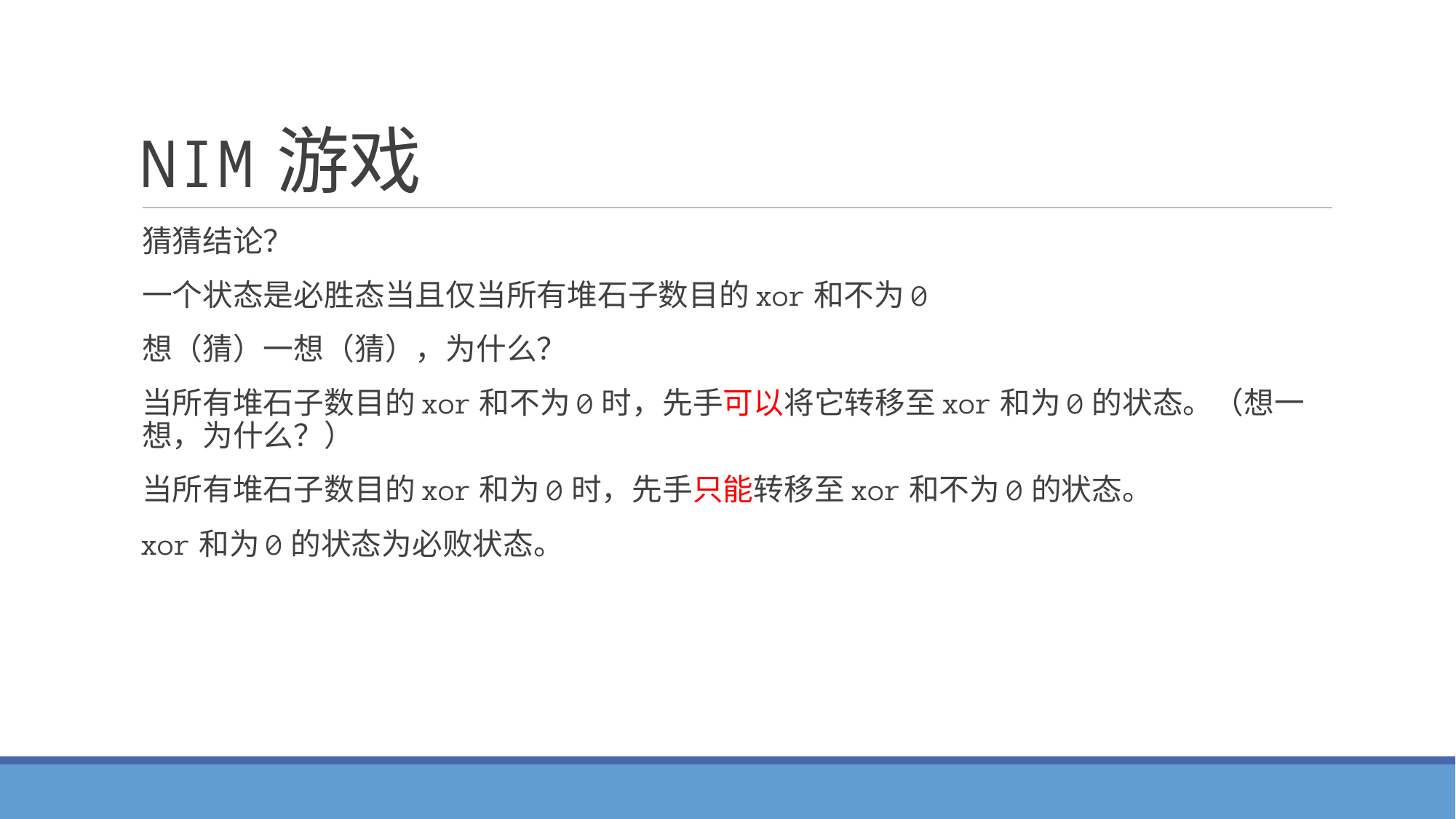

# NIM游戏
猜猜结论？
一个状态是必胜态当且仅当所有堆石子数目的xor和不为0
想（猜）一想（猜），为什么？
当所有堆石子数目的xor和不为0时，先手可以将它转移至xor和为0的状态。（想一想，为什么？）
当所有堆石子数目的xor和为0时，先手只能转移至xor和不为0的状态。
xor和为0的状态为必败状态。